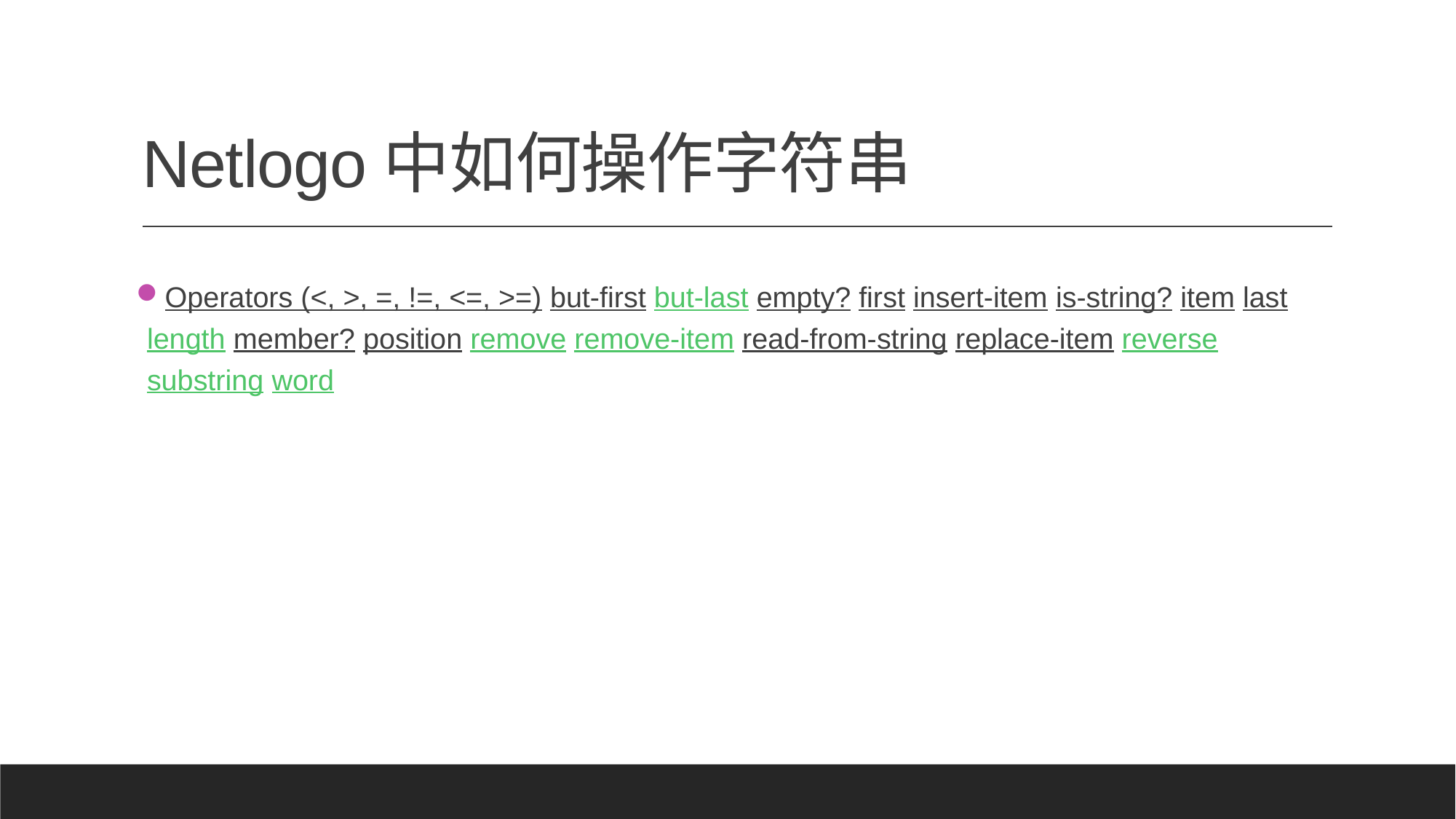

# Netlogo中如何操作字符串
Operators (<, >, =, !=, <=, >=) but-first but-last empty? first insert-item is-string? item last length member? position remove remove-item read-from-string replace-item reverse substring word